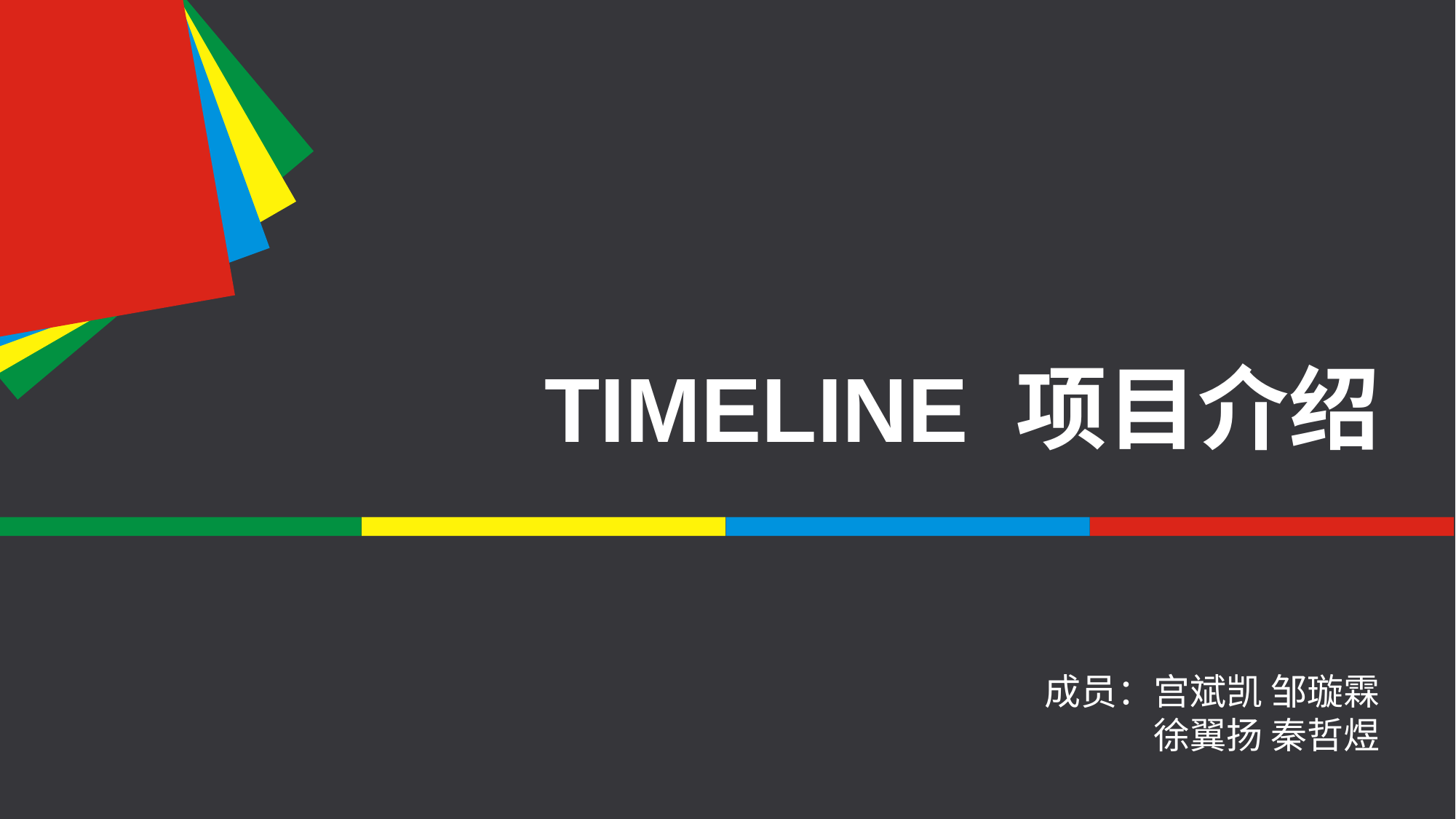

# TIMELINE 项目介绍

成员：宫斌凯 邹璇霖
徐翼扬 秦哲煜